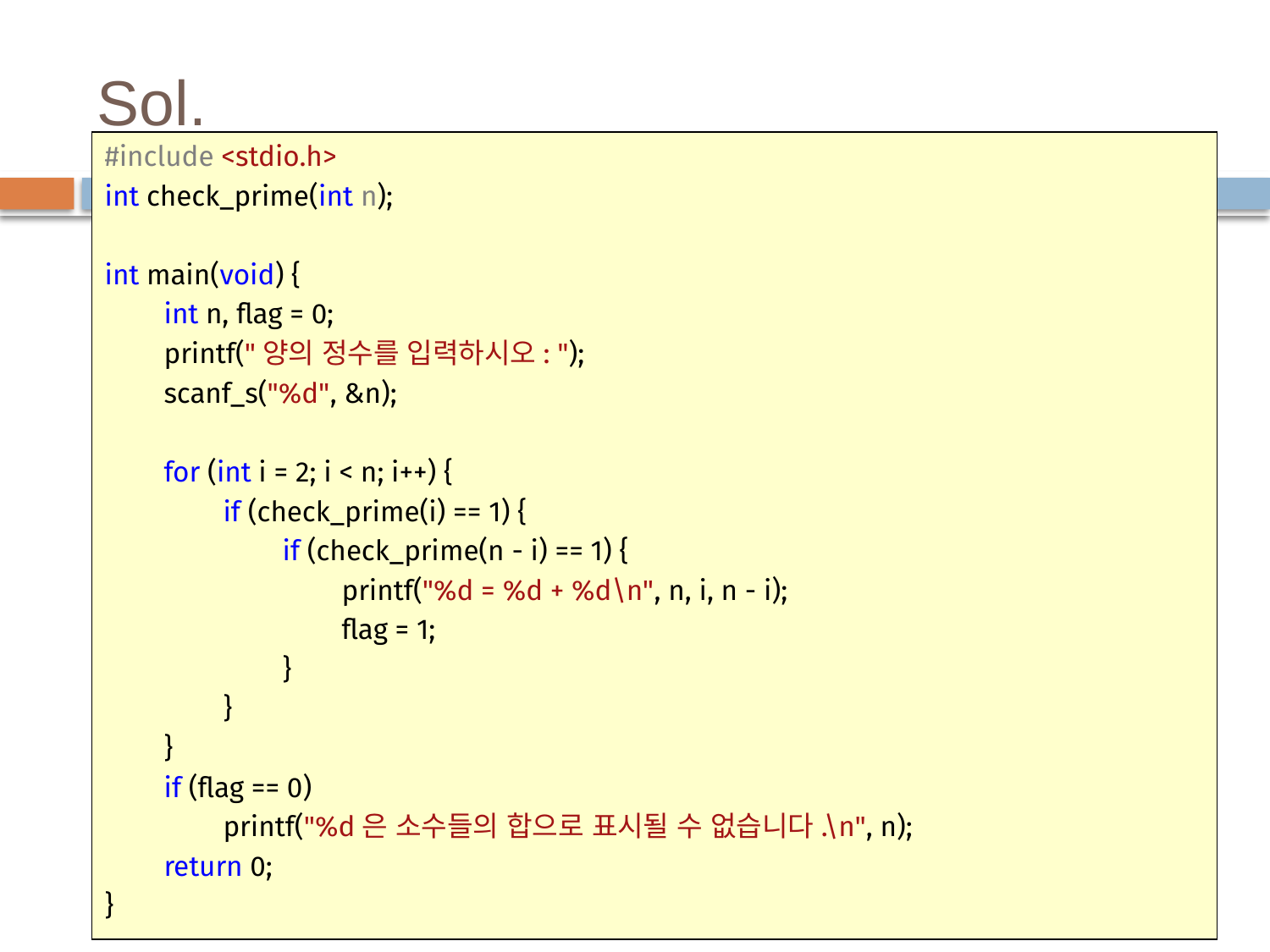

# Sol.
#include <stdio.h>
int check_prime(int n);

int main(void) {
        int n, flag = 0;
        printf("양의 정수를 입력하시오: ");
        scanf_s("%d", &n);

        for (int i = 2; i < n; i++) {
                if (check_prime(i) == 1) {
                        if (check_prime(n - i) == 1) {
                                printf("%d = %d + %d\n", n, i, n - i);
                                flag = 1;
                        }
                }
        }
        if (flag == 0)
                printf("%d은 소수들의 합으로 표시될 수 없습니다.\n", n);
        return 0;
}